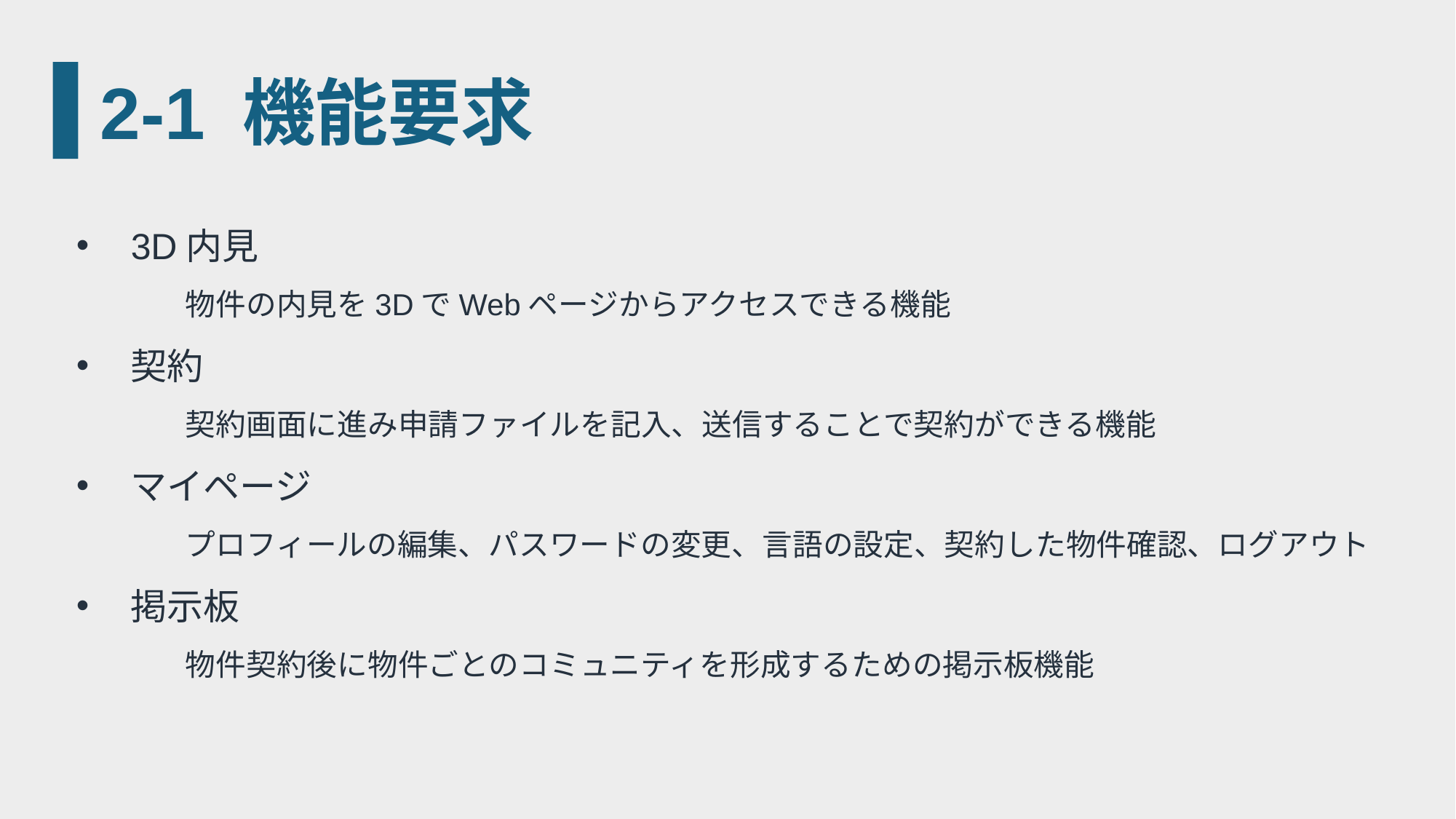

2-1 機能要求

3D内見
	物件の内見を3DでWebページからアクセスできる機能
契約
	契約画面に進み申請ファイルを記入、送信することで契約ができる機能
マイページ
	プロフィールの編集、パスワードの変更、言語の設定、契約した物件確認、ログアウト
掲示板
	物件契約後に物件ごとのコミュニティを形成するための掲示板機能